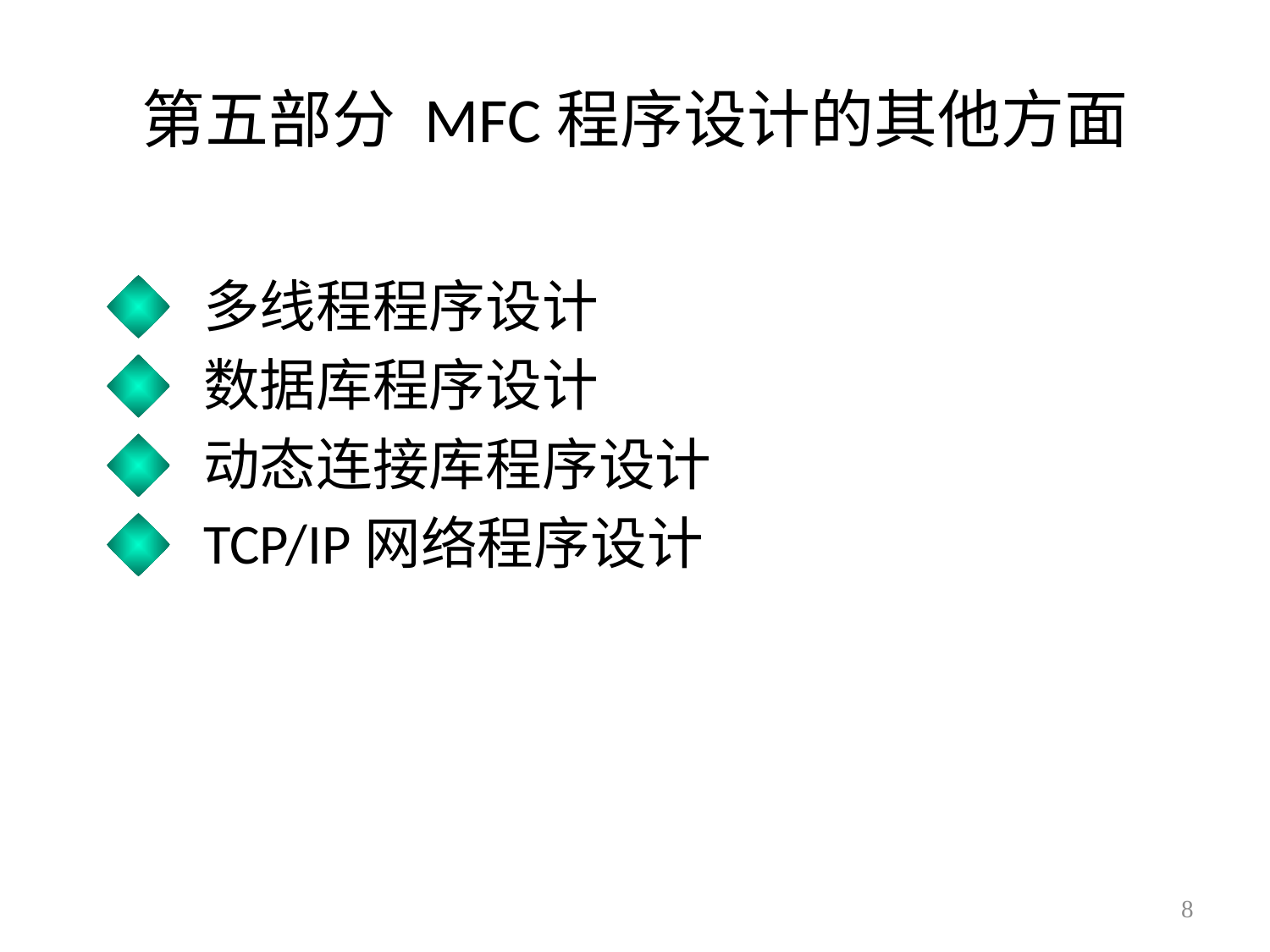

# 第五部分 MFC程序设计的其他方面
多线程程序设计
数据库程序设计
动态连接库程序设计
TCP/IP网络程序设计

8